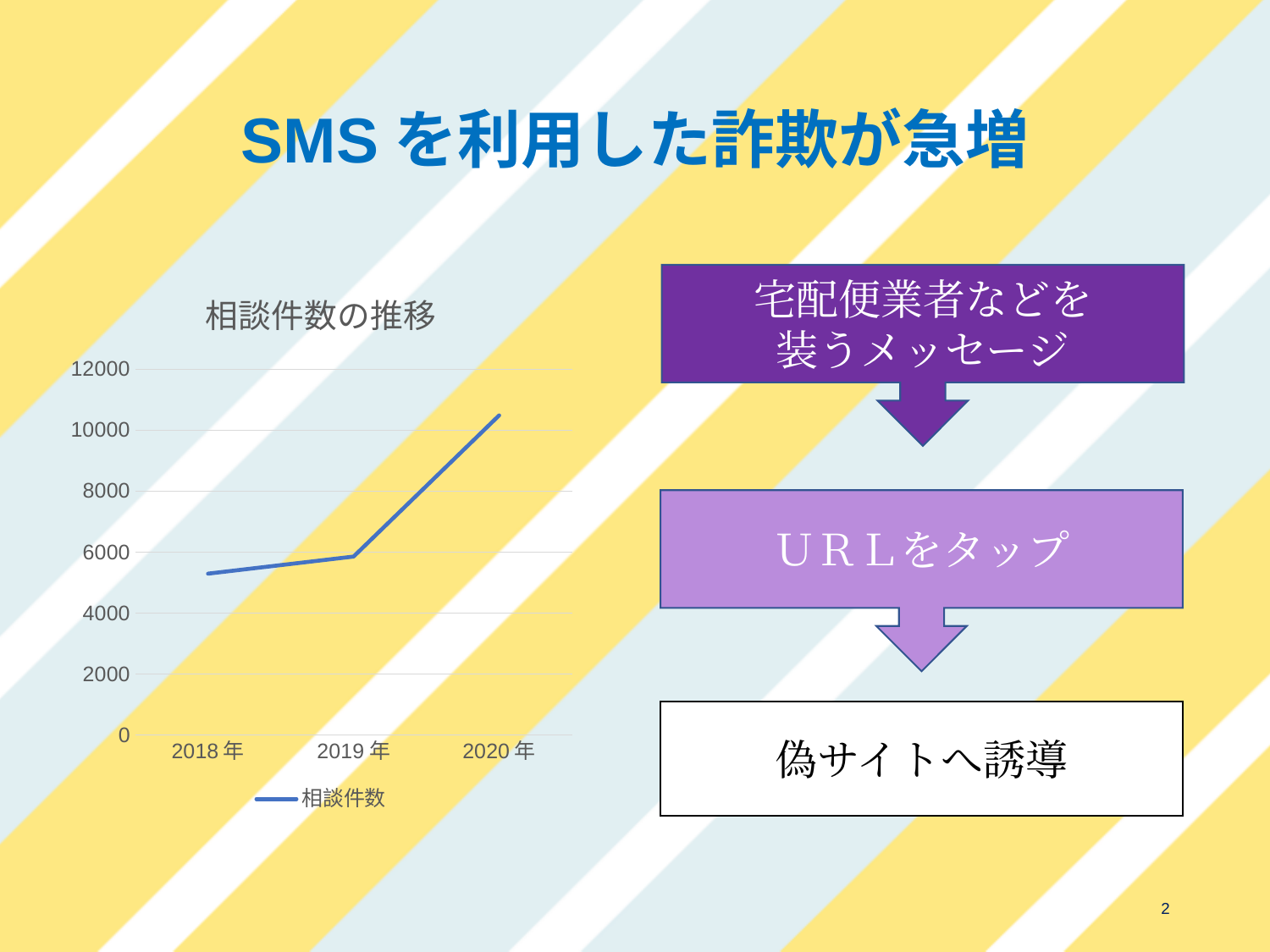

# SMSを利用した詐欺が急増

### Chart: 相談件数の推移

| Category | 相談件数 |
|---|---|
| 2018年 | 5294.0 |
| 2019年 | 5854.0 |
| 2020年 | 10488.0 |
宅配便業者などを
装うメッセージ
ＵＲＬをタップ
偽サイトへ誘導
2